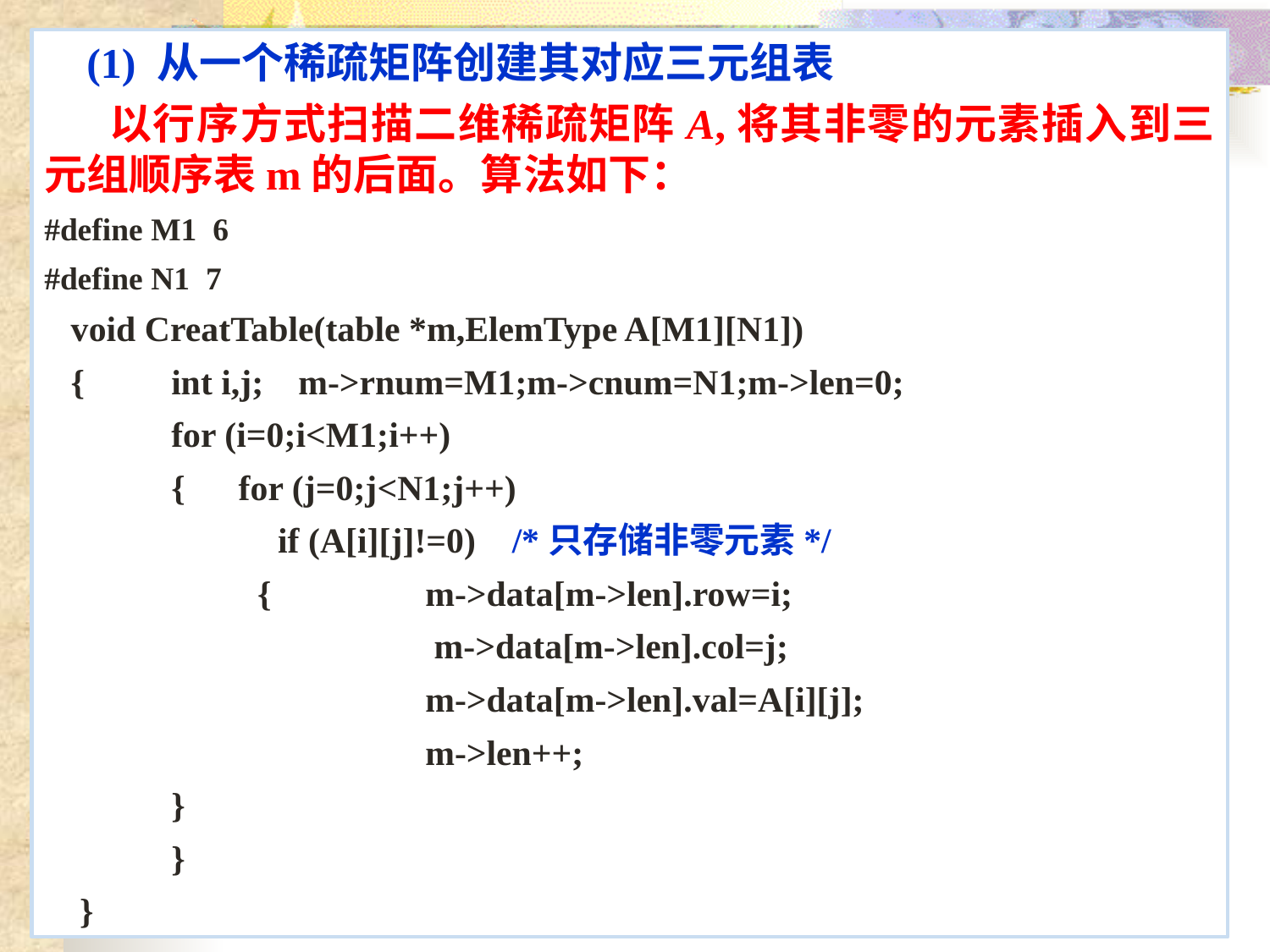

(1) 从一个稀疏矩阵创建其对应三元组表
     以行序方式扫描二维稀疏矩阵A,将其非零的元素插入到三元组顺序表m的后面。算法如下：
#define M1  6
#define N1  7
   void CreatTable(table *m,ElemType A[M1][N1])
   {	int i,j; 	m->rnum=M1;m->cnum=N1;m->len=0;
    	for (i=0;i<M1;i++)
	{      for (j=0;j<N1;j++)
         	            if (A[i][j]!=0)    /*只存储非零元素*/
                        {     	m->data[m->len].row=i;
			 m->data[m->len].col=j;
                	 	m->data[m->len].val=A[i][j];
			m->len++;
            	}
    	}
    }